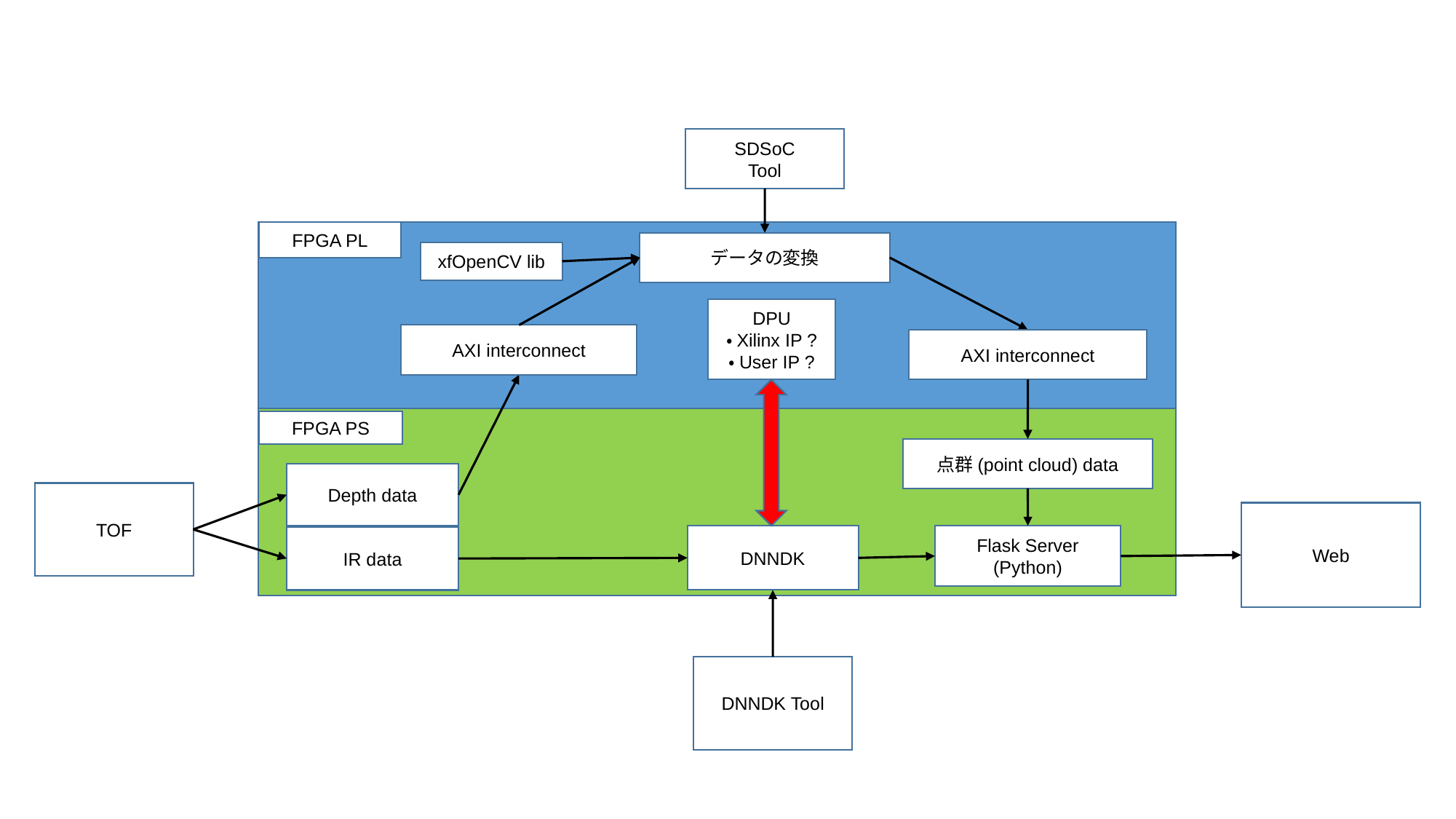

SDSoC
Tool

FPGA PL
データの変換
xfOpenCV lib
DPU
・Xilinx IP ?
・User IP ?
AXI interconnect
AXI interconnect

FPGA PS
点群(point cloud) data
Depth data
TOF
Web
DNNDK
Flask Server
(Python)
IR data
DNNDK Tool